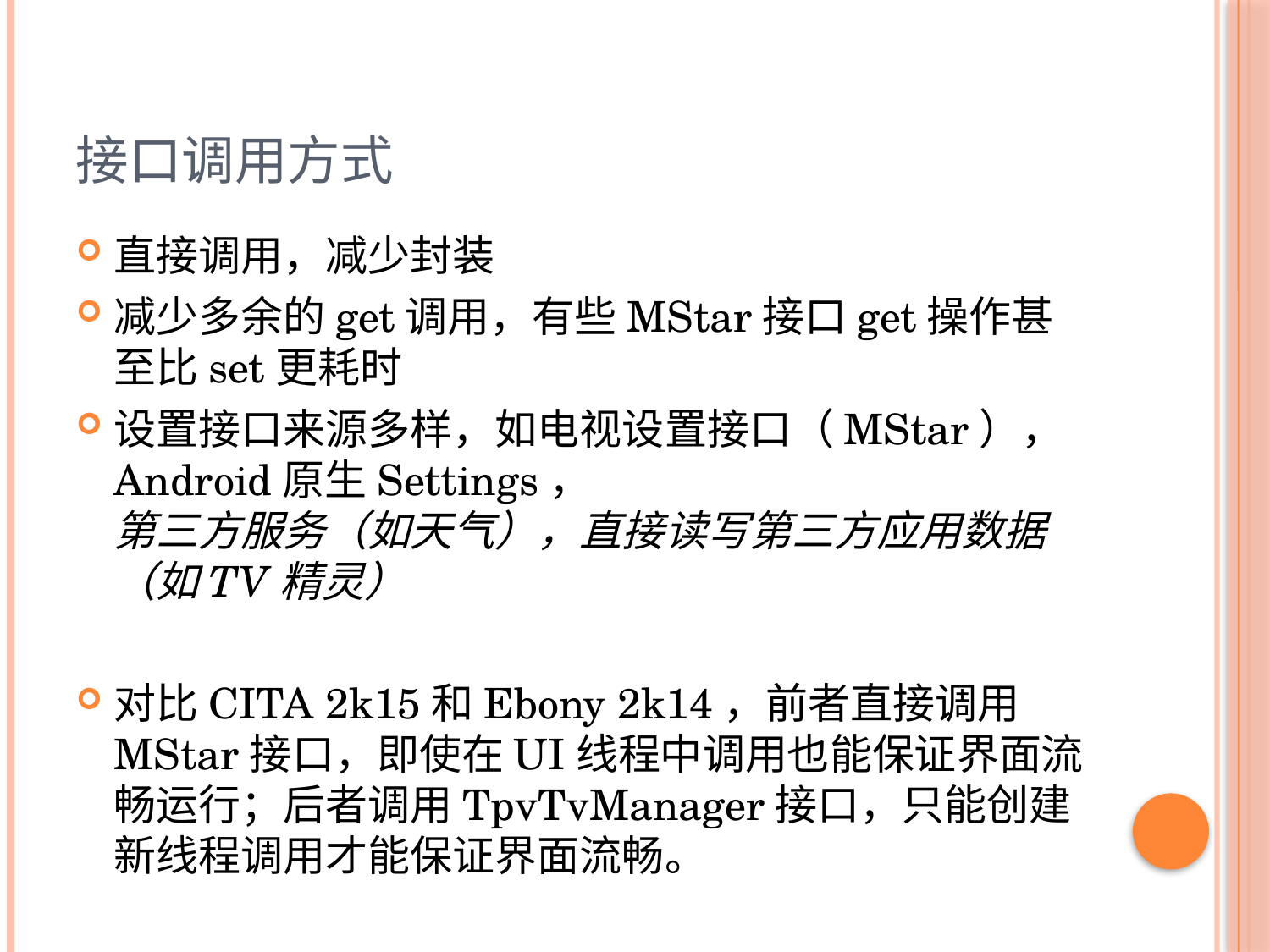

# 接口调用方式
直接调用，减少封装
减少多余的get调用，有些MStar接口get操作甚至比set更耗时
设置接口来源多样，如电视设置接口（MStar），Android原生Settings，
第三方服务（如天气），直接读写第三方应用数据（如TV精灵）

对比CITA 2k15和Ebony 2k14，前者直接调用MStar接口，即使在UI线程中调用也能保证界面流畅运行；后者调用TpvTvManager接口，只能创建新线程调用才能保证界面流畅。